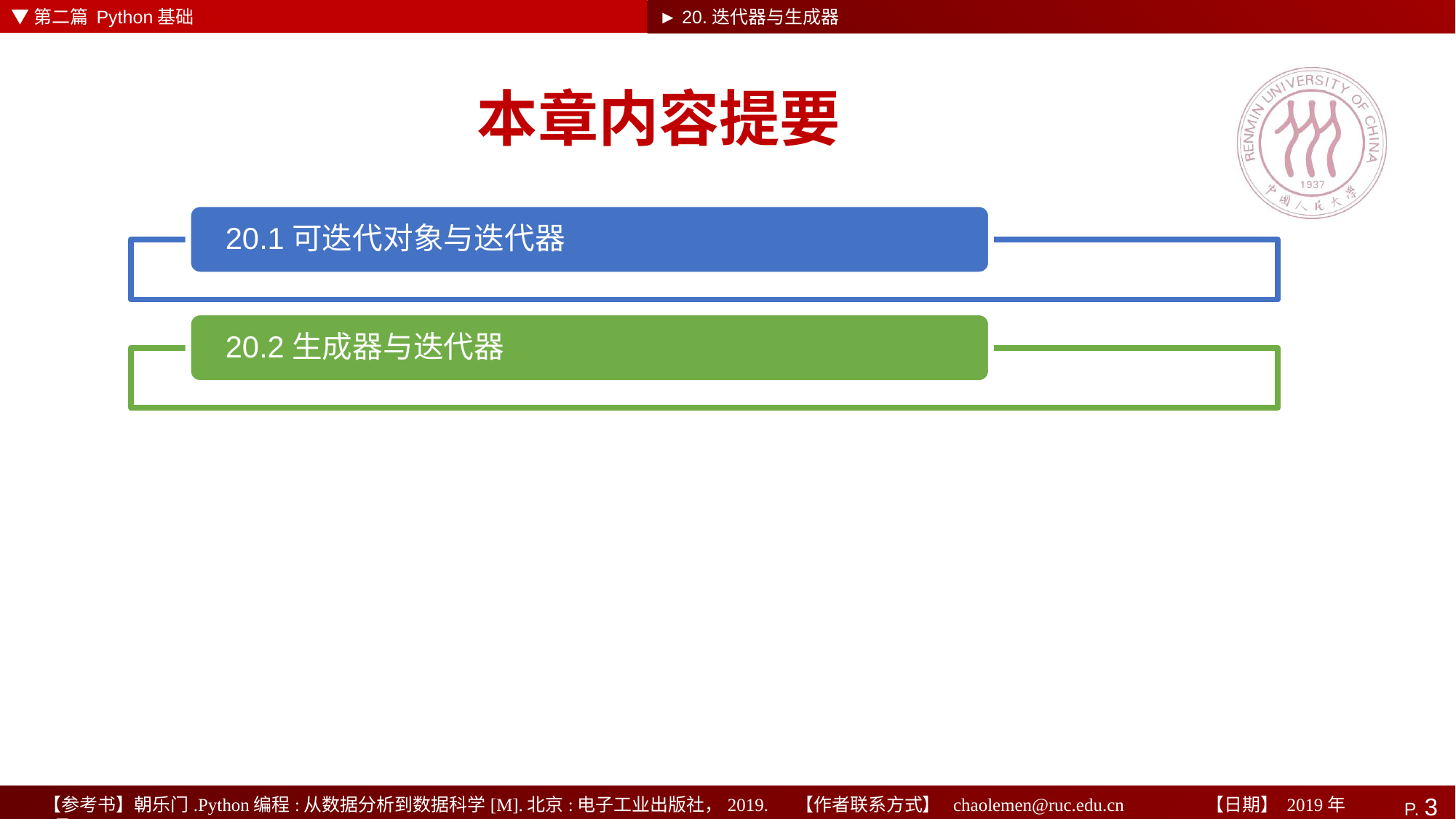

▼第二篇 Python基础
► 20.迭代器与生成器
# 本章内容提要
20.1可迭代对象与迭代器
20.2生成器与迭代器